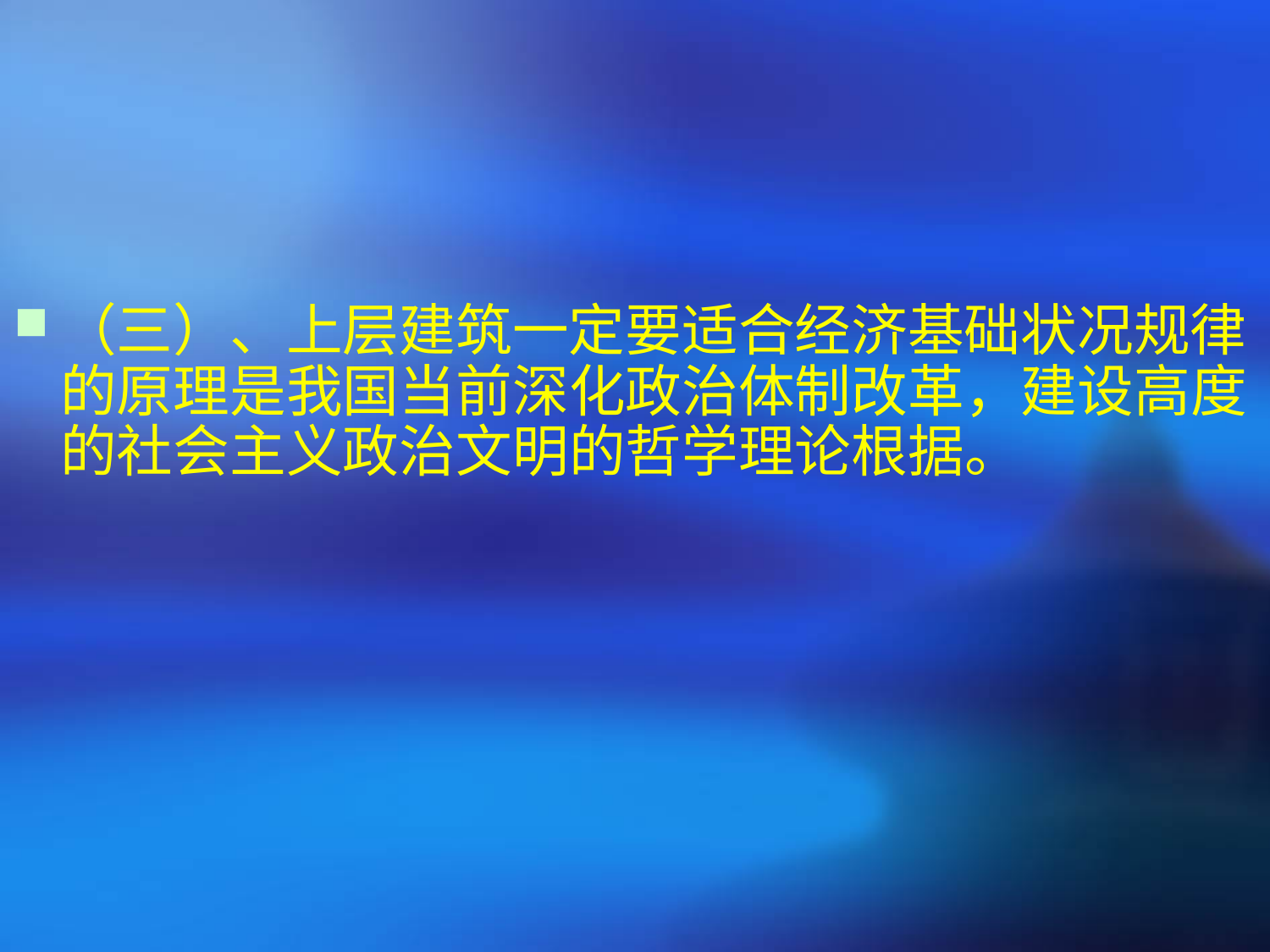

（三）、上层建筑一定要适合经济基础状况规律的原理是我国当前深化政治体制改革，建设高度的社会主义政治文明的哲学理论根据。